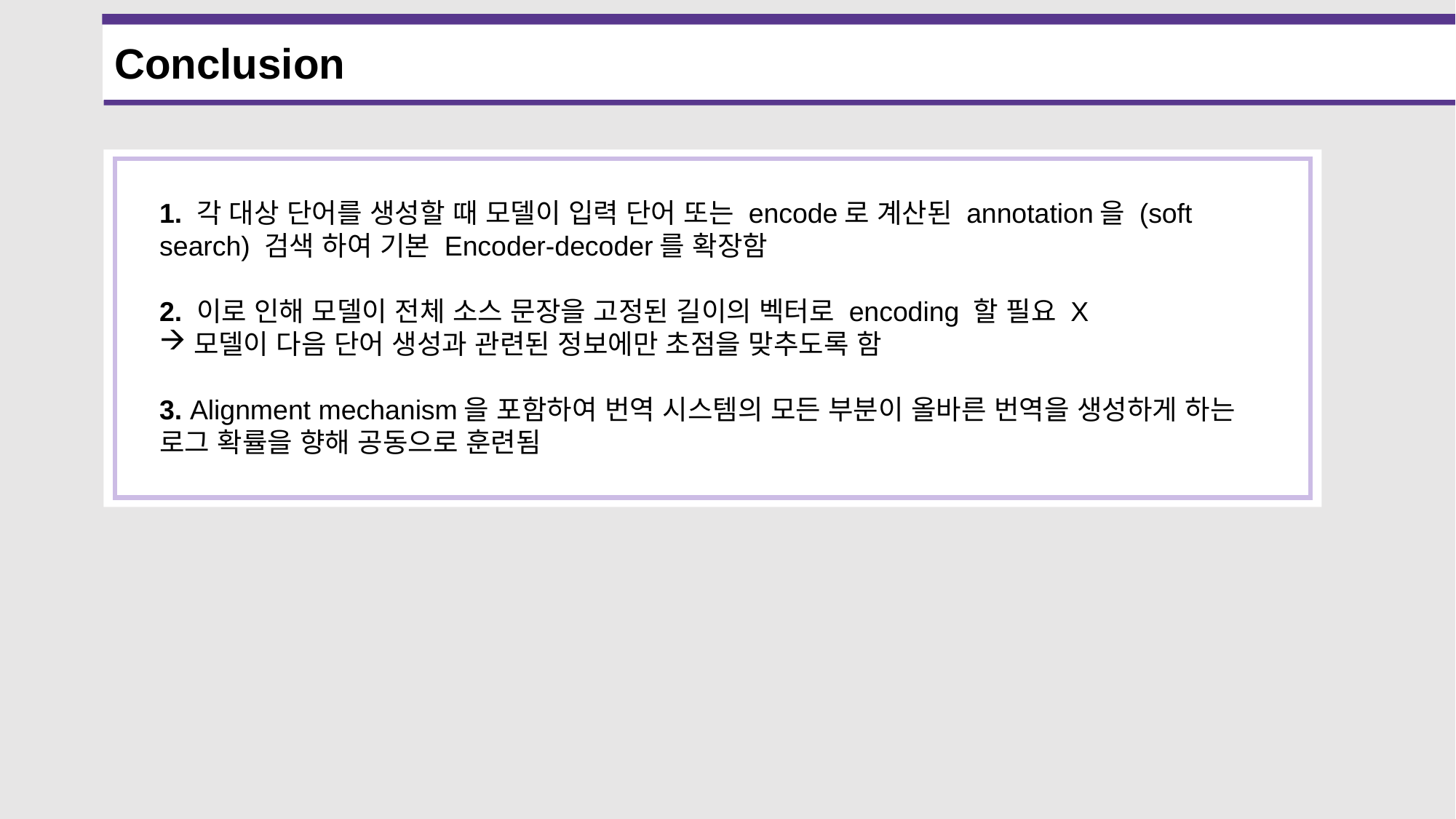

Conclusion

1. 각 대상 단어를 생성할 때 모델이 입력 단어 또는 encode로 계산된 annotation을 (soft search) 검색 하여 기본 Encoder-decoder를 확장함

2. 이로 인해 모델이 전체 소스 문장을 고정된 길이의 벡터로 encoding 할 필요 X
모델이 다음 단어 생성과 관련된 정보에만 초점을 맞추도록 함

3. Alignment mechanism을 포함하여 번역 시스템의 모든 부분이 올바른 번역을 생성하게 하는 로그 확률을 향해 공동으로 훈련됨